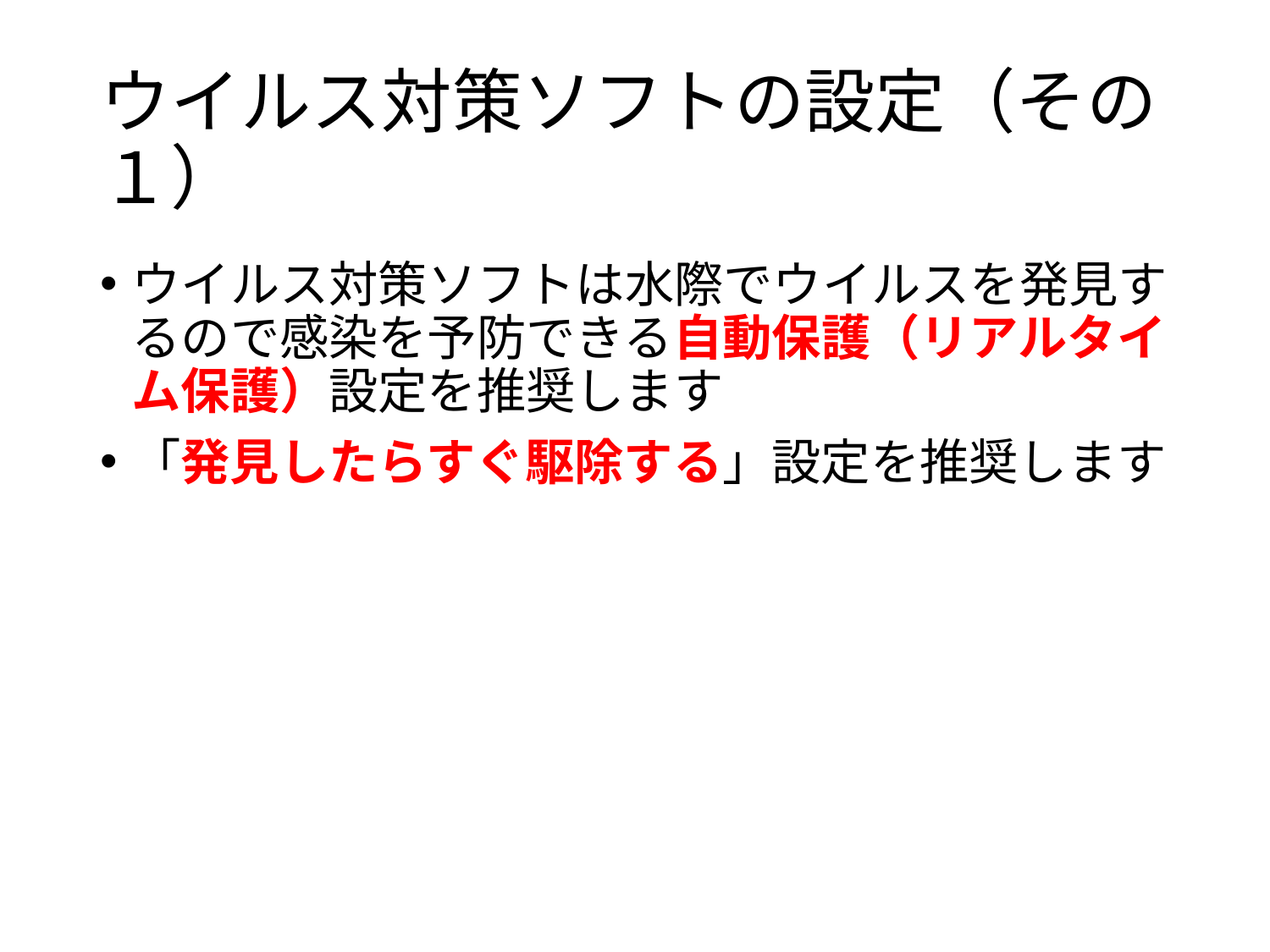

# ウイルス対策ソフトの設定（その１）
ウイルス対策ソフトは水際でウイルスを発見するので感染を予防できる自動保護（リアルタイム保護）設定を推奨します
「発見したらすぐ駆除する」設定を推奨します